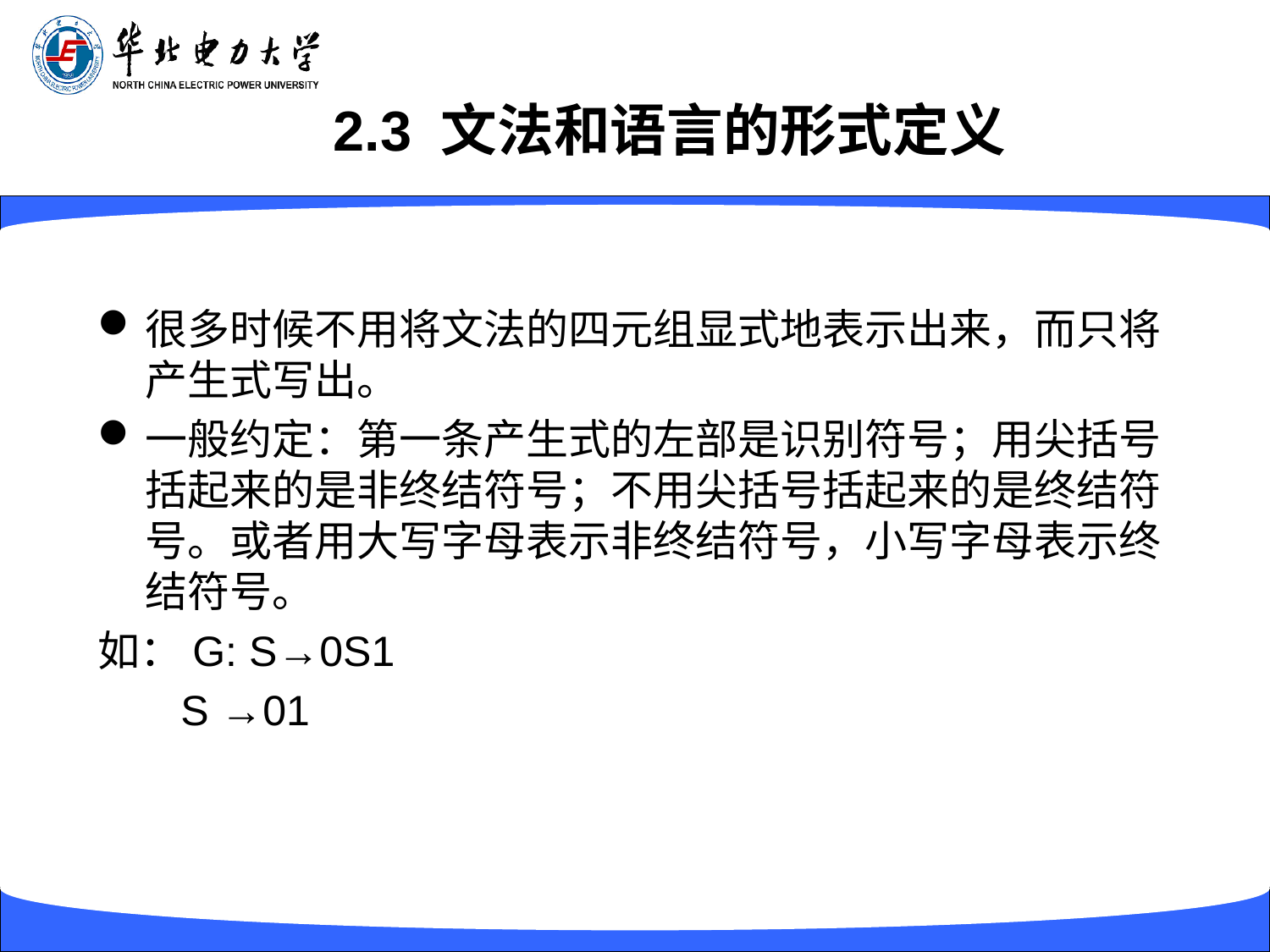

# 2.3 文法和语言的形式定义
很多时候不用将文法的四元组显式地表示出来，而只将产生式写出。
一般约定：第一条产生式的左部是识别符号；用尖括号括起来的是非终结符号；不用尖括号括起来的是终结符号。或者用大写字母表示非终结符号，小写字母表示终结符号。
如：G: S→0S1
       S →01